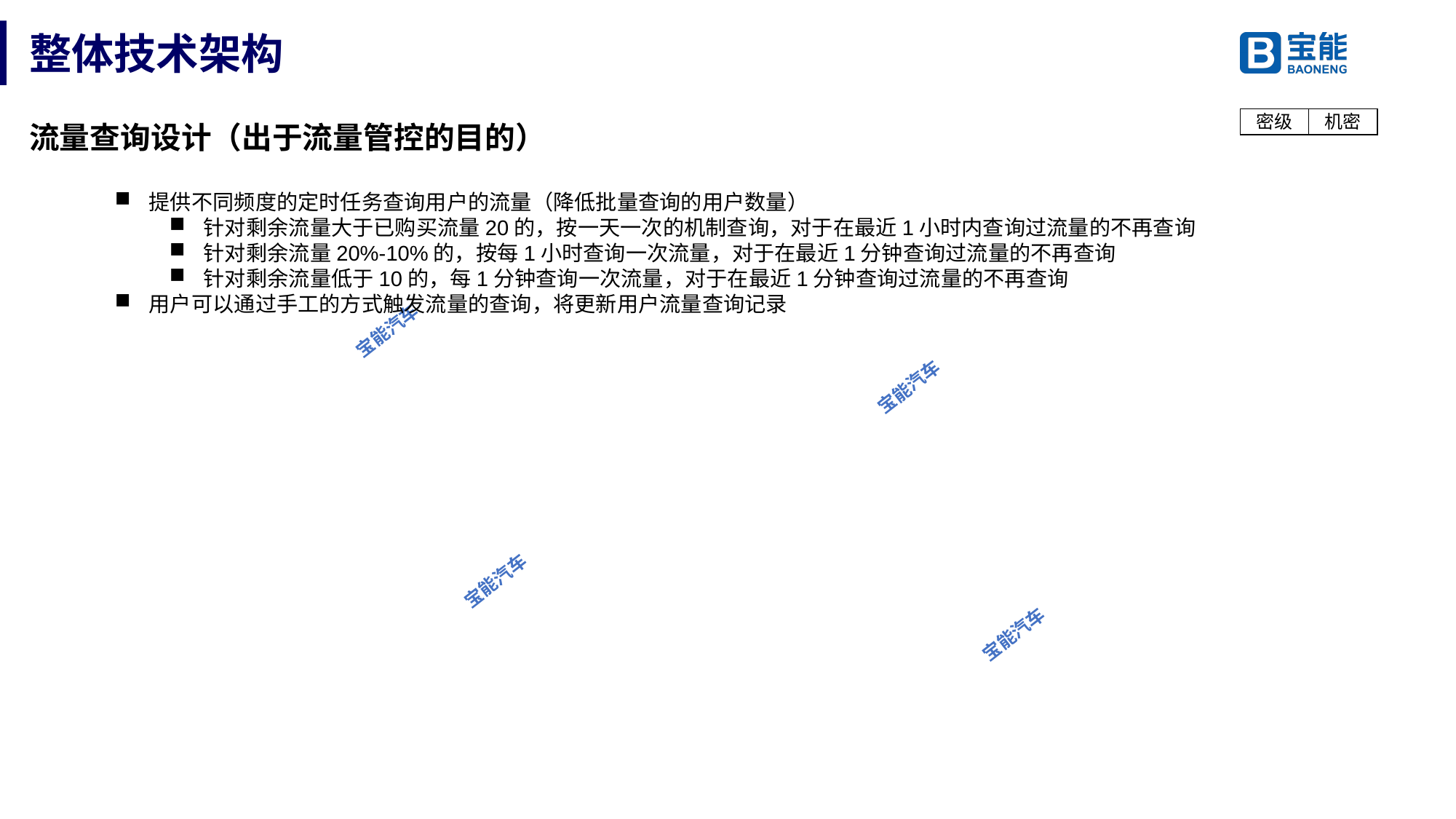

# 整体技术架构
流量查询设计（出于流量管控的目的）
提供不同频度的定时任务查询用户的流量（降低批量查询的用户数量）
针对剩余流量大于已购买流量20的，按一天一次的机制查询，对于在最近1小时内查询过流量的不再查询
针对剩余流量20%-10%的，按每1小时查询一次流量，对于在最近1分钟查询过流量的不再查询
针对剩余流量低于10的，每1分钟查询一次流量，对于在最近1分钟查询过流量的不再查询
用户可以通过手工的方式触发流量的查询，将更新用户流量查询记录
4